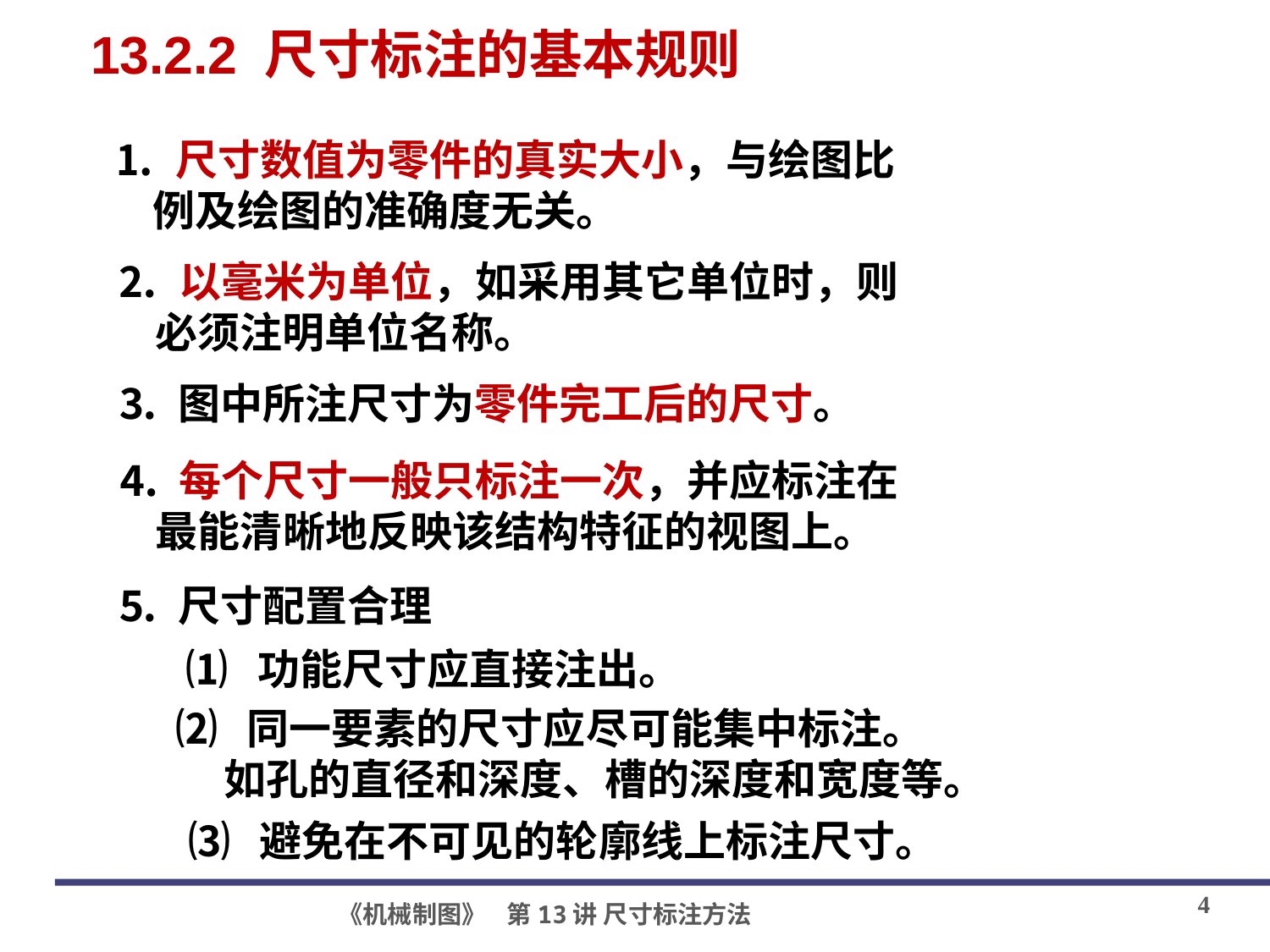

13.2.2 尺寸标注的基本规则
⒈ 尺寸数值为零件的真实大小，与绘图比
   例及绘图的准确度无关。
⒉ 以毫米为单位，如采用其它单位时，则
   必须注明单位名称。
⒊ 图中所注尺寸为零件完工后的尺寸。
⒋ 每个尺寸一般只标注一次，并应标注在
   最能清晰地反映该结构特征的视图上。
⒌ 尺寸配置合理
⑴  功能尺寸应直接注出。
⑵  同一要素的尺寸应尽可能集中标注。
    如孔的直径和深度、槽的深度和宽度等。
⑶  避免在不可见的轮廓线上标注尺寸。
4